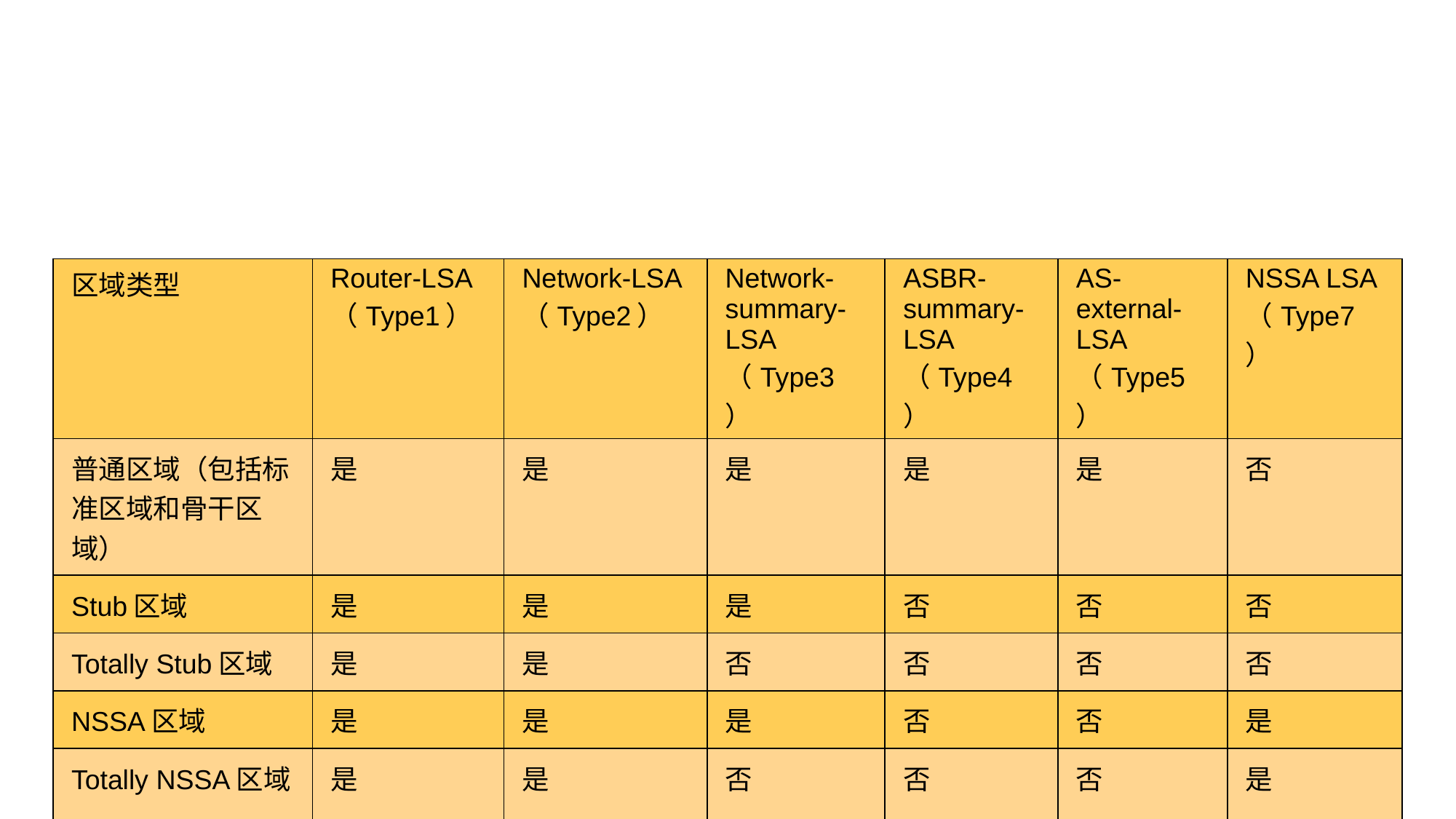

#
| 区域类型 | Router-LSA （Type1） | Network-LSA （Type2） | Network-summary-LSA （Type3） | ASBR-summary-LSA （Type4） | AS-external-LSA （Type5） | NSSA LSA （Type7） |
| --- | --- | --- | --- | --- | --- | --- |
| 普通区域（包括标准区域和骨干区域） | 是 | 是 | 是 | 是 | 是 | 否 |
| Stub区域 | 是 | 是 | 是 | 否 | 否 | 否 |
| Totally Stub区域 | 是 | 是 | 否 | 否 | 否 | 否 |
| NSSA区域 | 是 | 是 | 是 | 否 | 否 | 是 |
| Totally NSSA区域 | 是 | 是 | 否 | 否 | 否 | 是 |